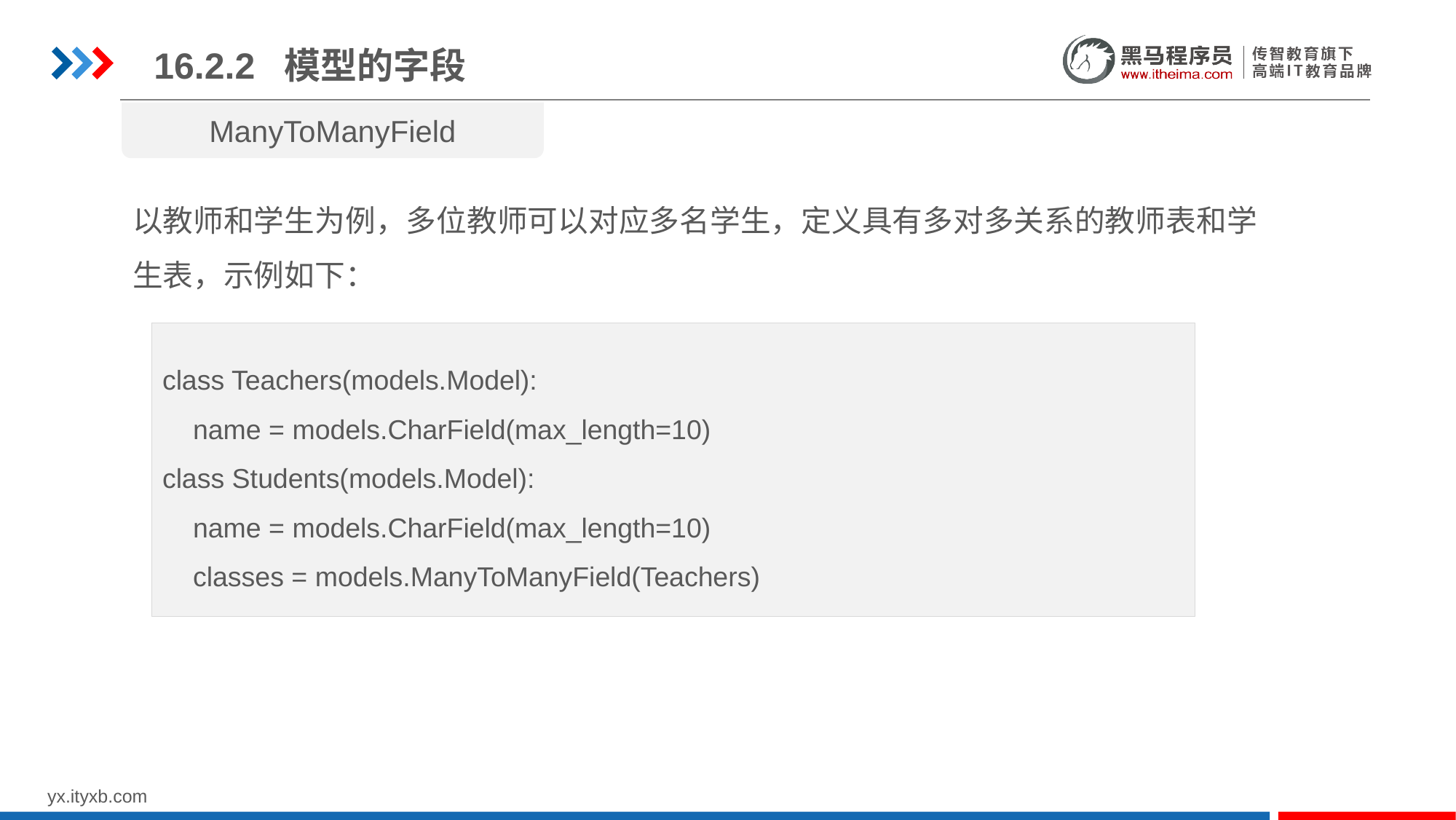

16.2.2  模型的字段

ManyToManyField
以教师和学生为例，多位教师可以对应多名学生，定义具有多对多关系的教师表和学生表，示例如下：
class Teachers(models.Model):
    name = models.CharField(max_length=10)
class Students(models.Model):
    name = models.CharField(max_length=10)
    classes = models.ManyToManyField(Teachers)